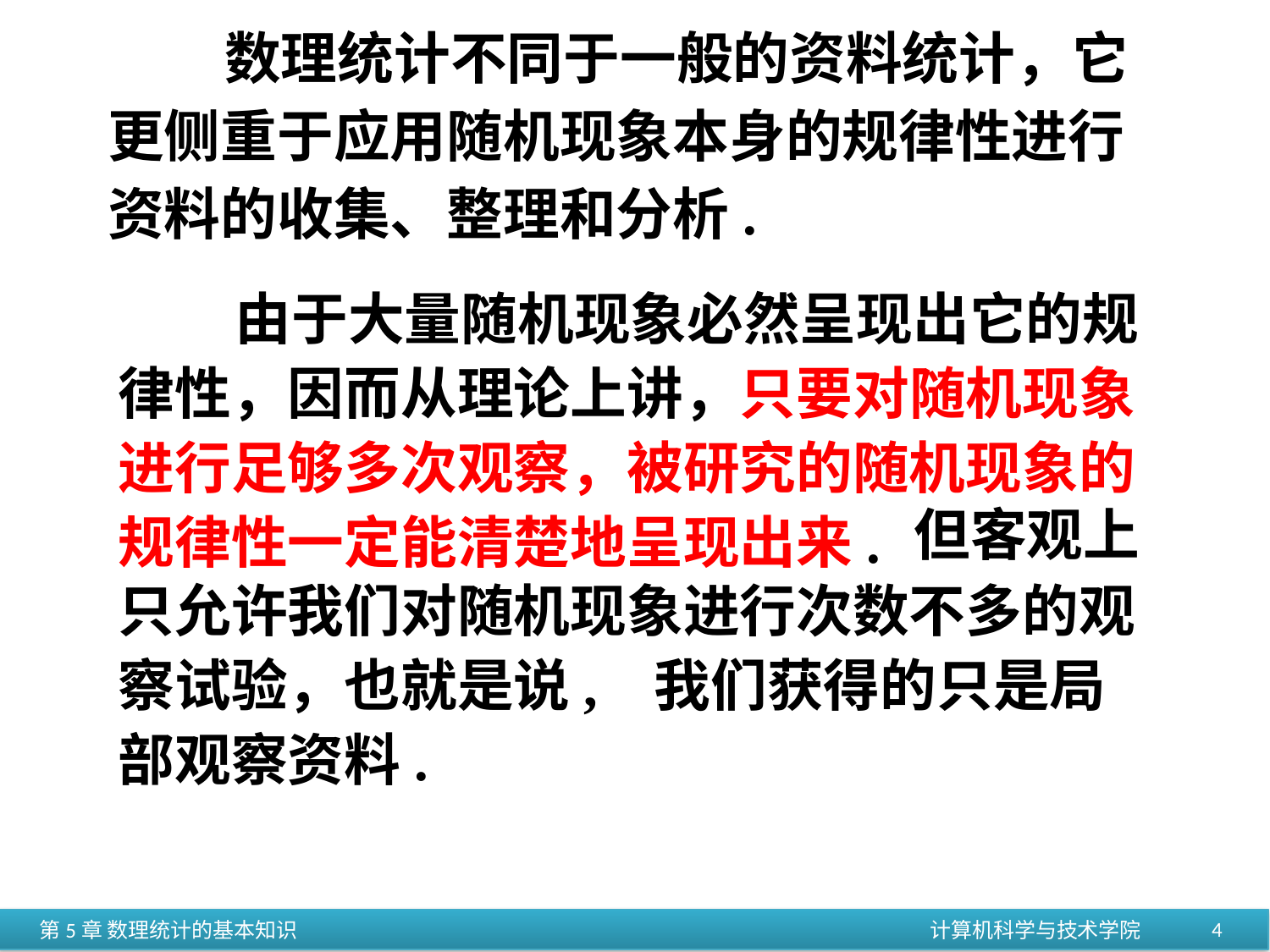

数理统计不同于一般的资料统计，它更侧重于应用随机现象本身的规律性进行资料的收集、整理和分析.
        由于大量随机现象必然呈现出它的规律性，因而从理论上讲，只要对随机现象进行足够多次观察，被研究的随机现象的规律性一定能清楚地呈现出来.
但客观上
只允许我们对随机现象进行次数不多的观察试验，也就是说,   我们获得的只是局部观察资料.